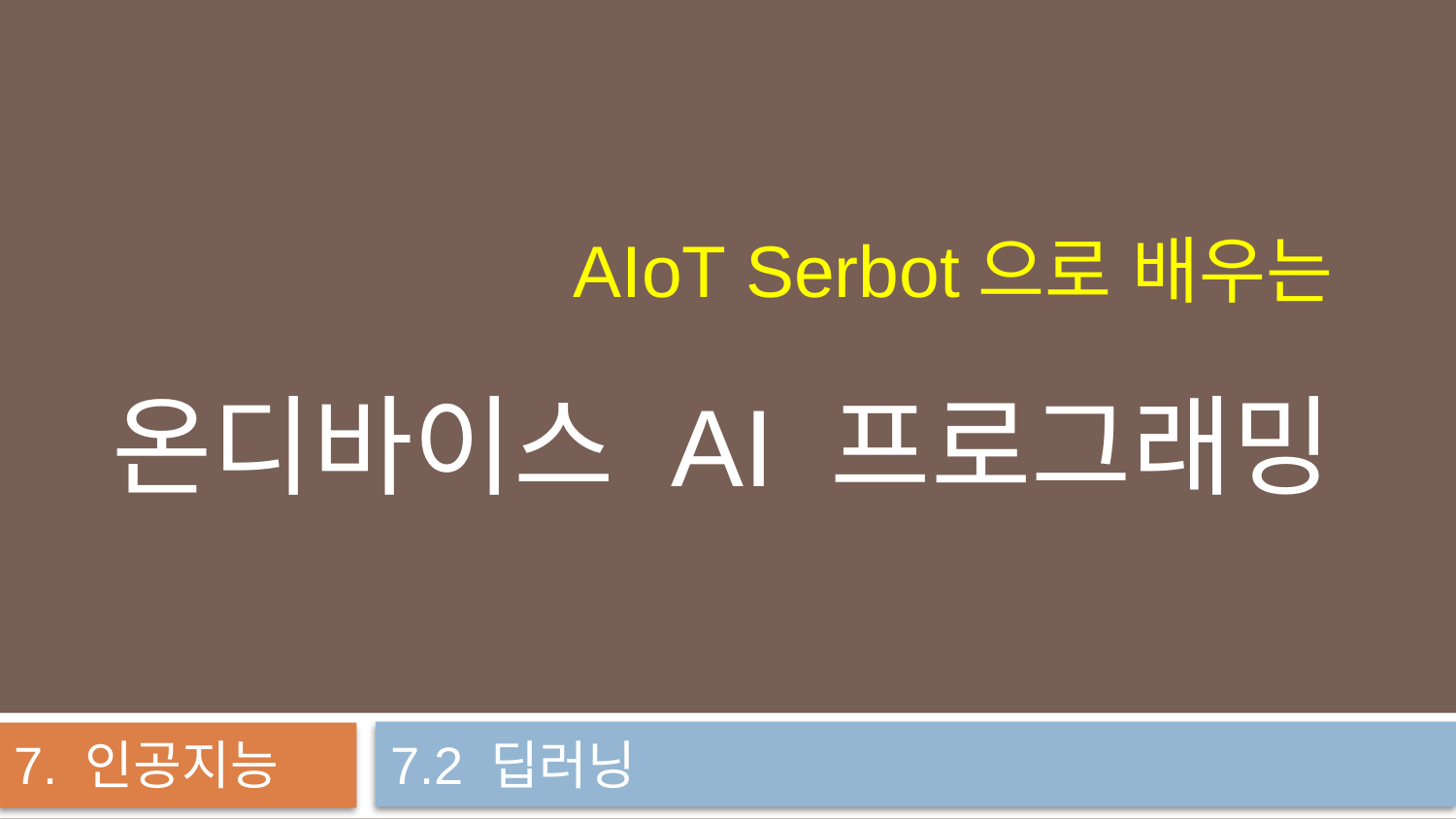

AIoT Serbot으로 배우는
온디바이스 AI 프로그래밍
7. 인공지능
7.2 딥러닝